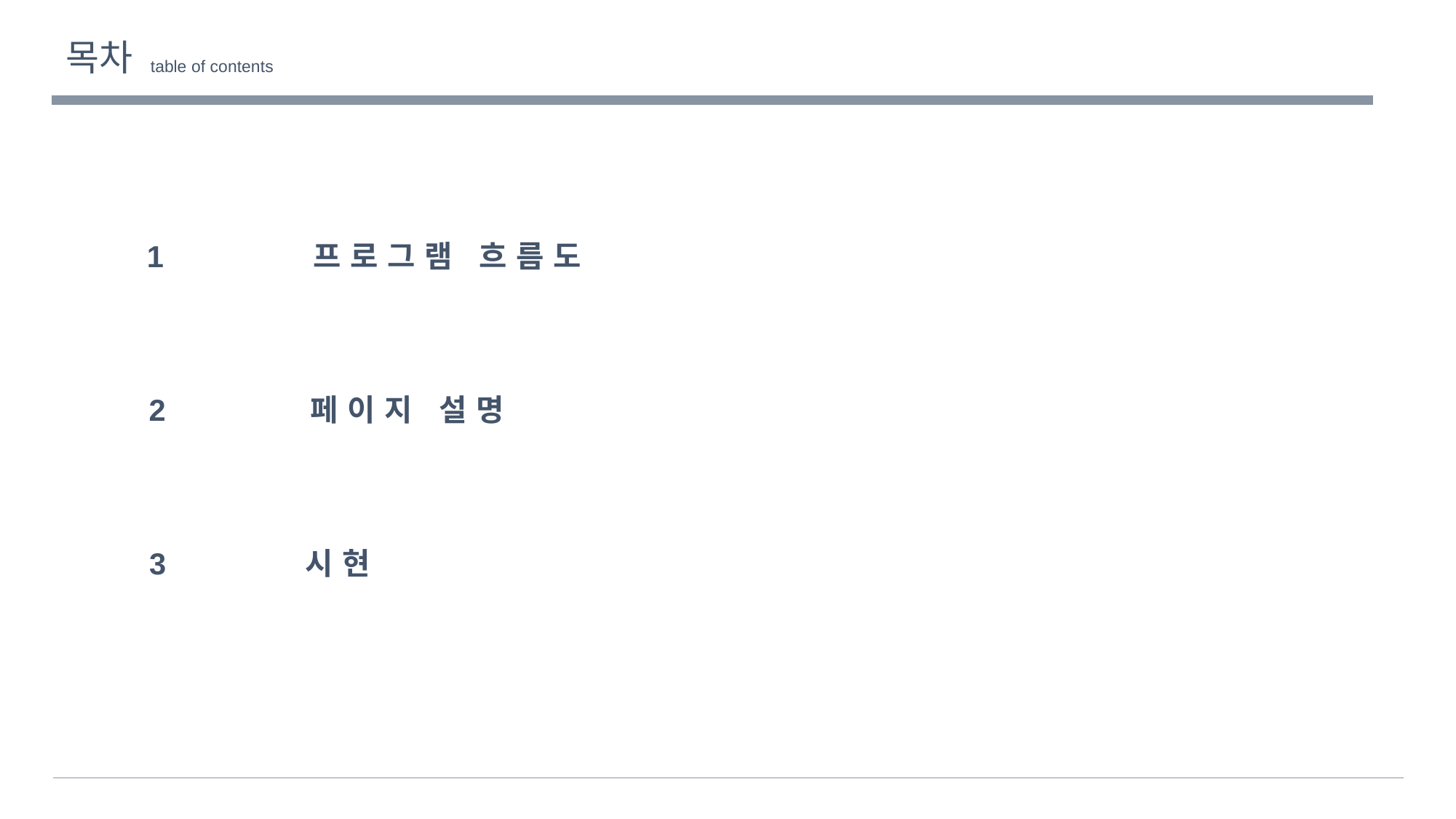

목차
table of contents
1
프로그램 흐름도
2
페이지 설명
3
시현
ⓒSaebyeol Yu. Saebyeol’s PowerPoint